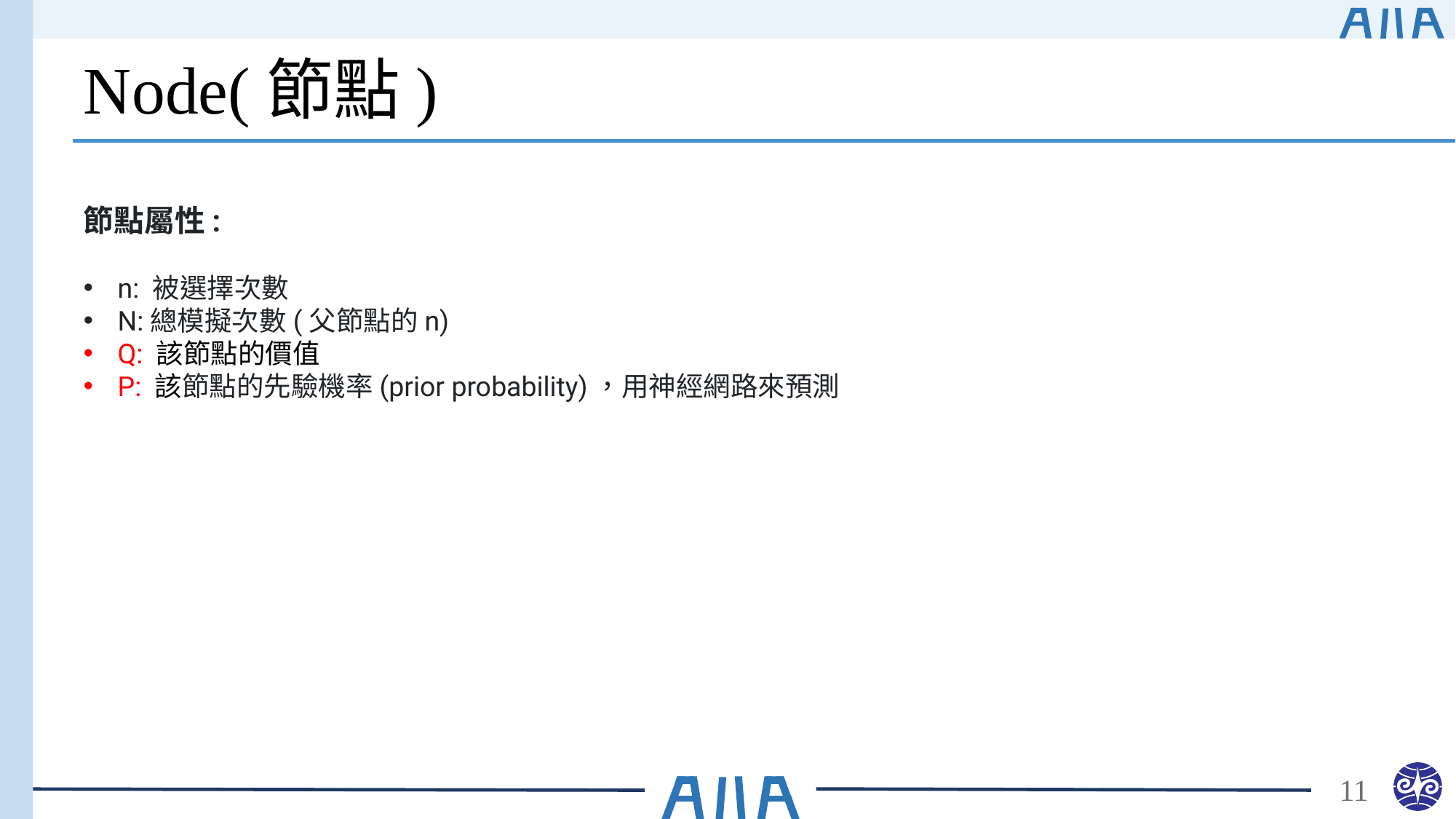

# Node(節點)
節點屬性:

n: 被選擇次數
N:總模擬次數(父節點的n)
Q: 該節點的價值
P: 該節點的先驗機率(prior probability)，用神經網路來預測